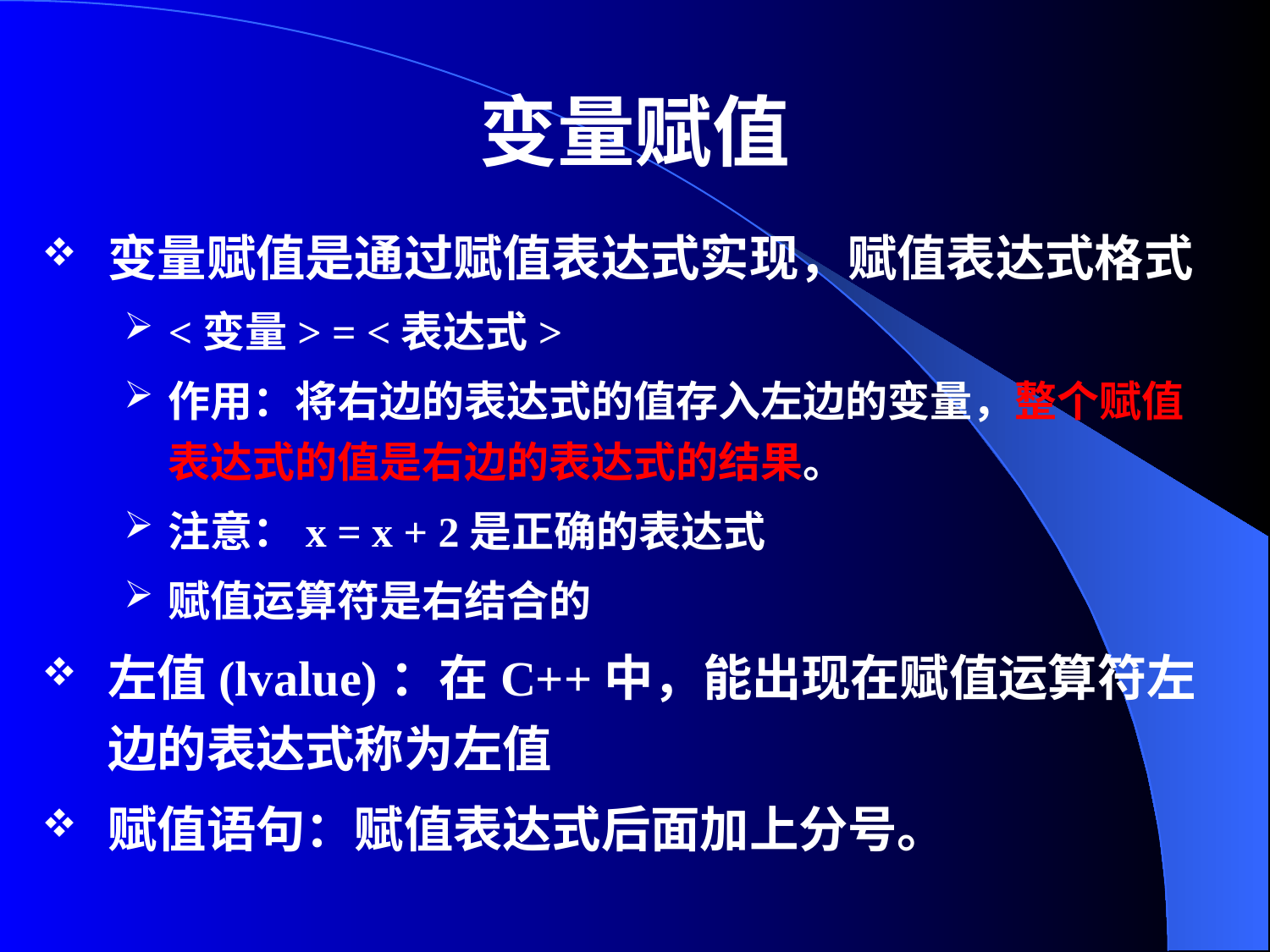

# 变量赋值
变量赋值是通过赋值表达式实现，赋值表达式格式
<变量> = <表达式>
作用：将右边的表达式的值存入左边的变量，整个赋值表达式的值是右边的表达式的结果。
注意：x = x + 2是正确的表达式
赋值运算符是右结合的
左值(lvalue)：在C++中，能出现在赋值运算符左边的表达式称为左值
赋值语句：赋值表达式后面加上分号。